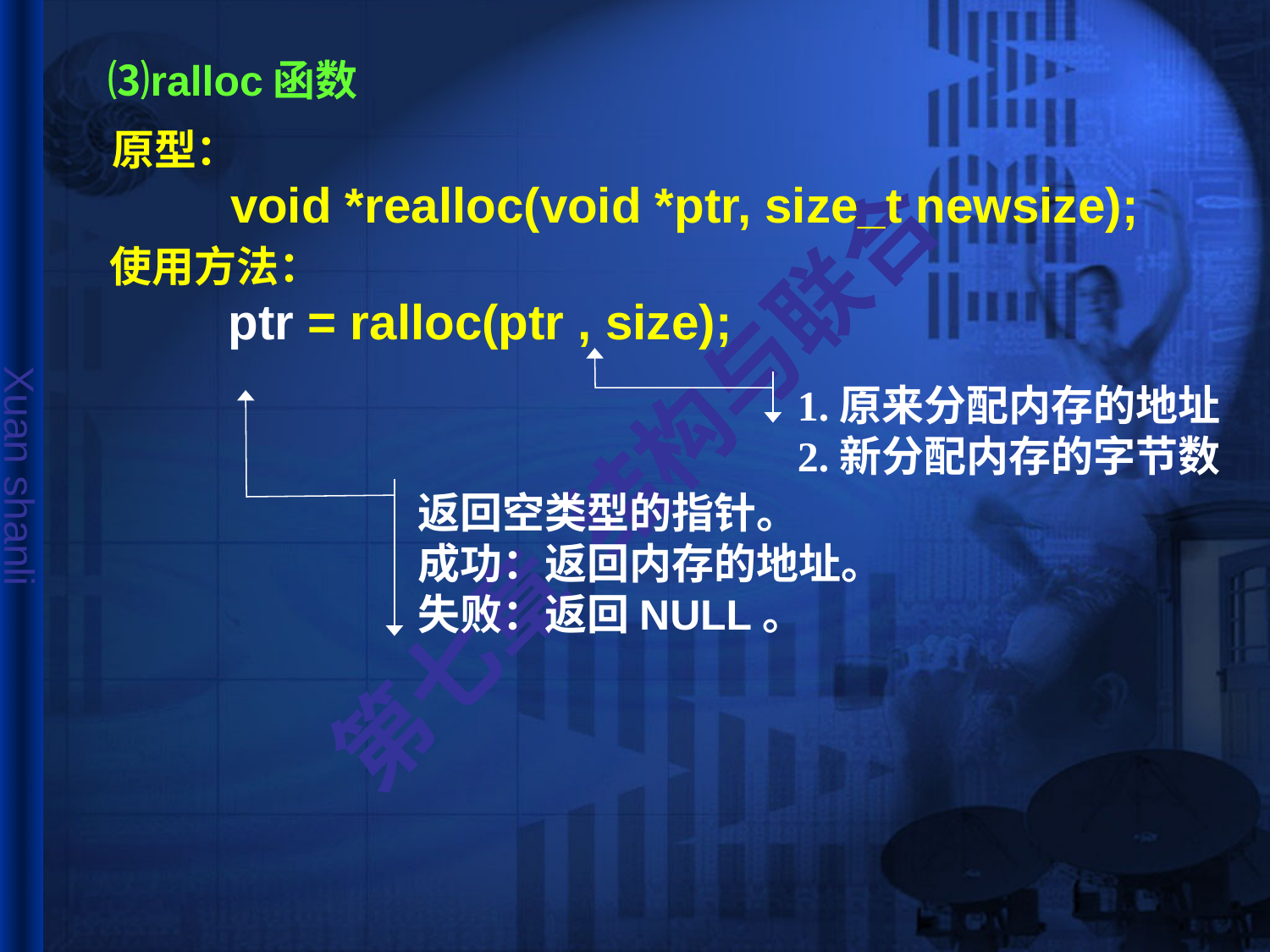

# ⑶ralloc函数
原型：
          void *realloc(void *ptr, size_t newsize);
使用方法：
          ptr = ralloc(ptr , size);
1.原来分配内存的地址
2.新分配内存的字节数
返回空类型的指针。
成功：返回内存的地址。
失败：返回NULL。